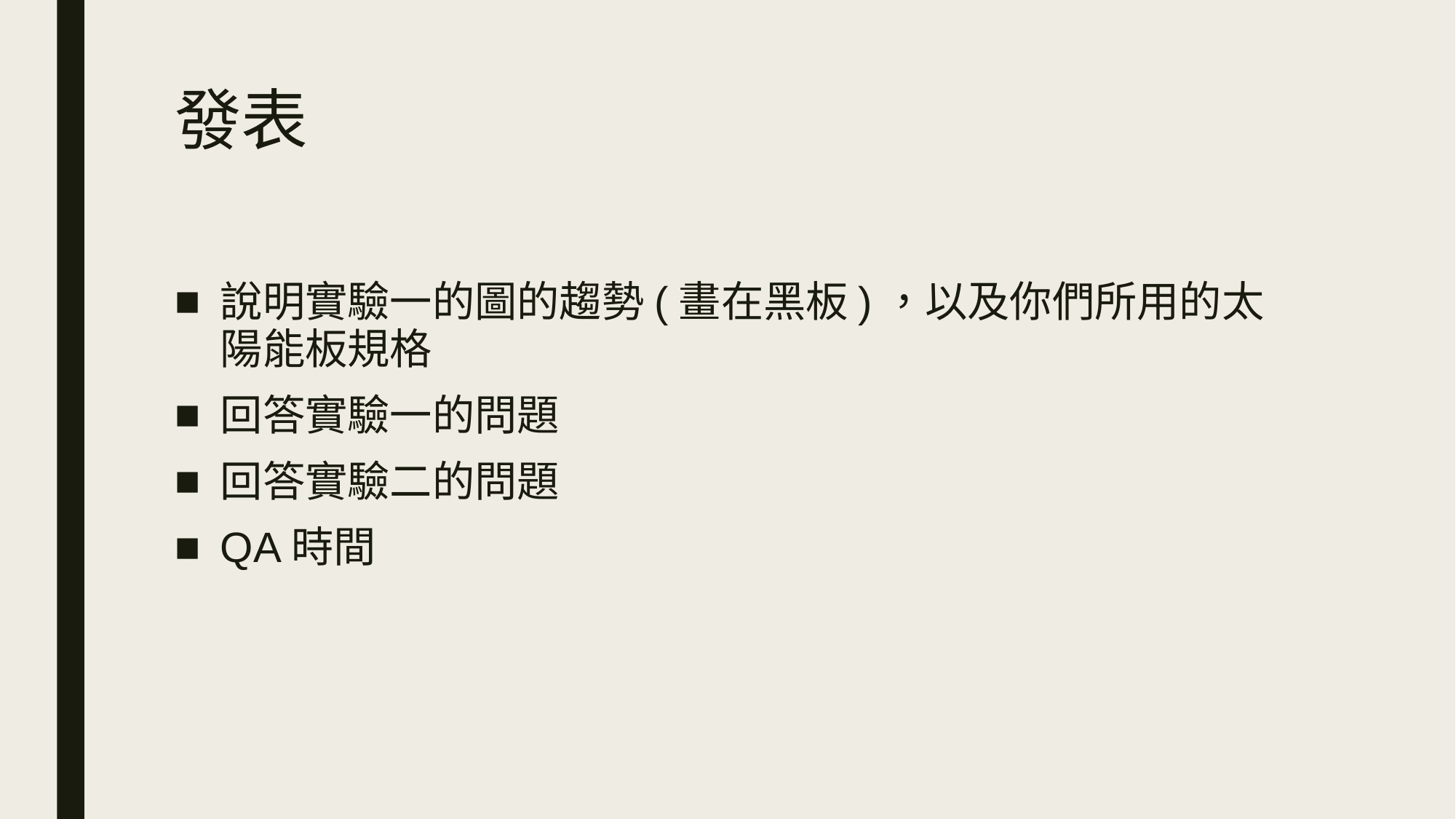

# 發表
說明實驗一的圖的趨勢(畫在黑板)，以及你們所用的太陽能板規格
回答實驗一的問題
回答實驗二的問題
QA時間